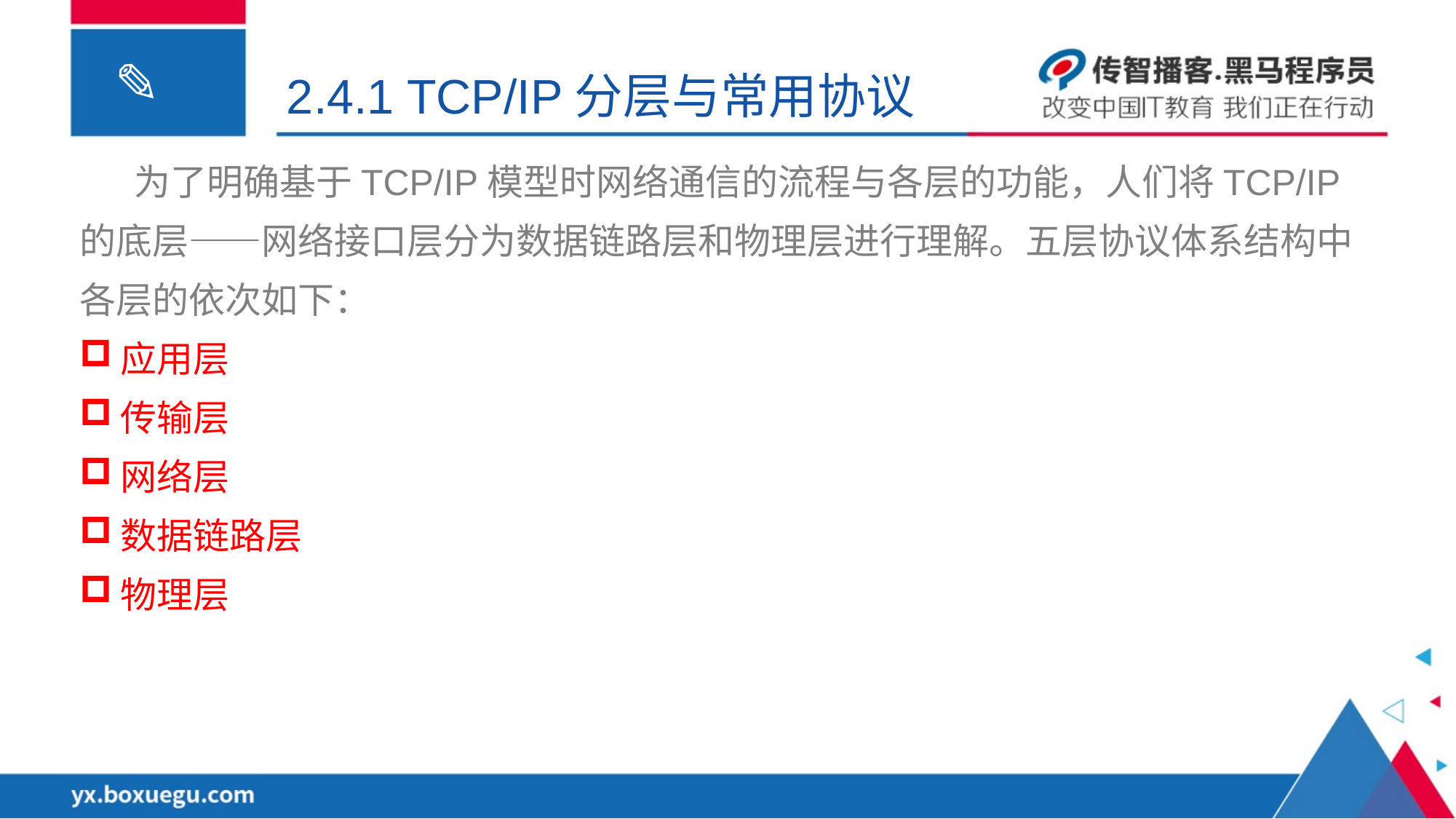

2.4.1 TCP/IP分层与常用协议
为了明确基于TCP/IP模型时网络通信的流程与各层的功能，人们将TCP/IP的底层——网络接口层分为数据链路层和物理层进行理解。五层协议体系结构中各层的依次如下：
应用层
传输层
网络层
数据链路层
物理层